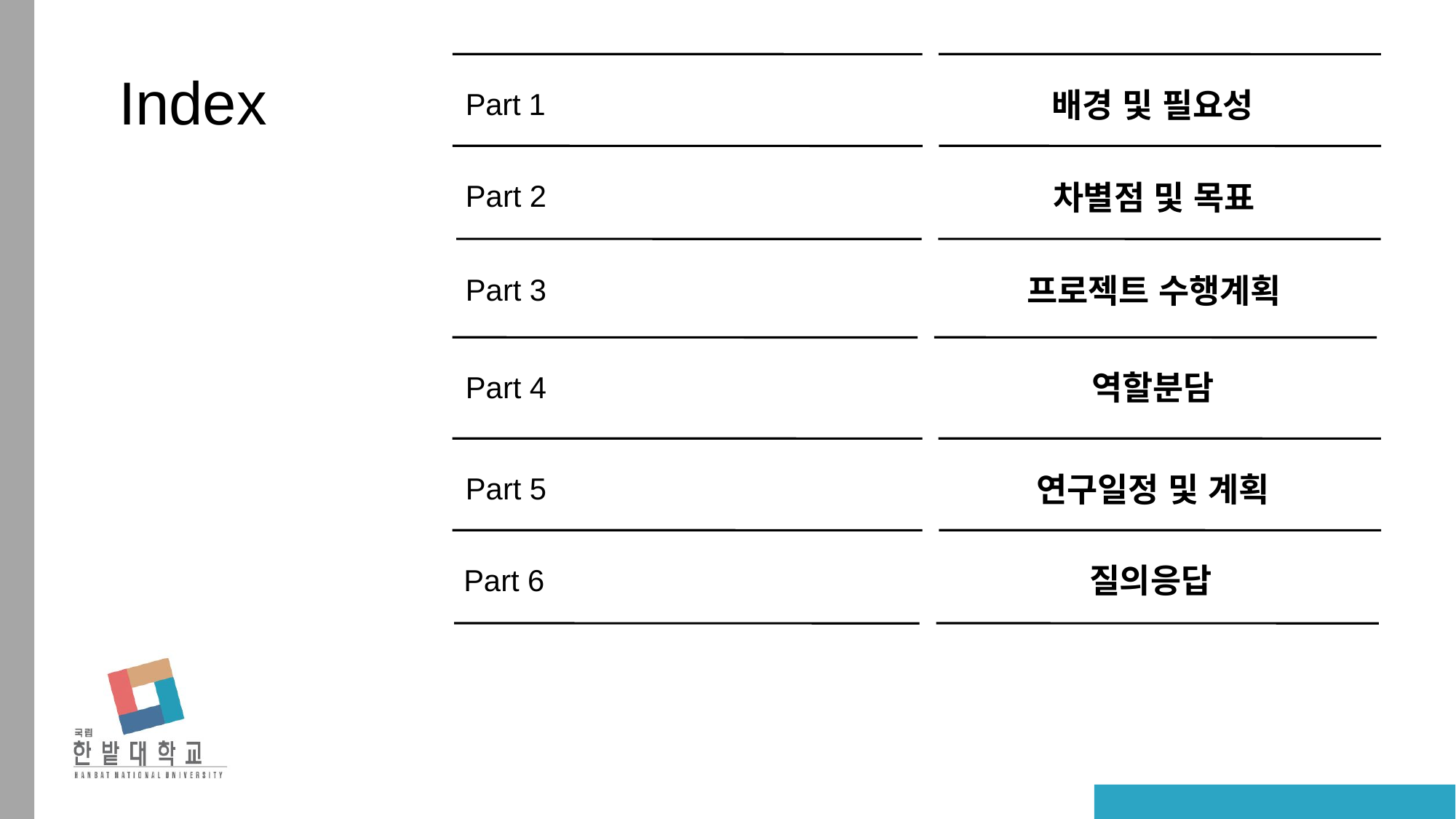

Index
Part 1
배경 및 필요성
Part 2
차별점 및 목표
Part 3
프로젝트 수행계획
Part 4
역할분담
Part 5
연구일정 및 계획
Part 6
질의응답